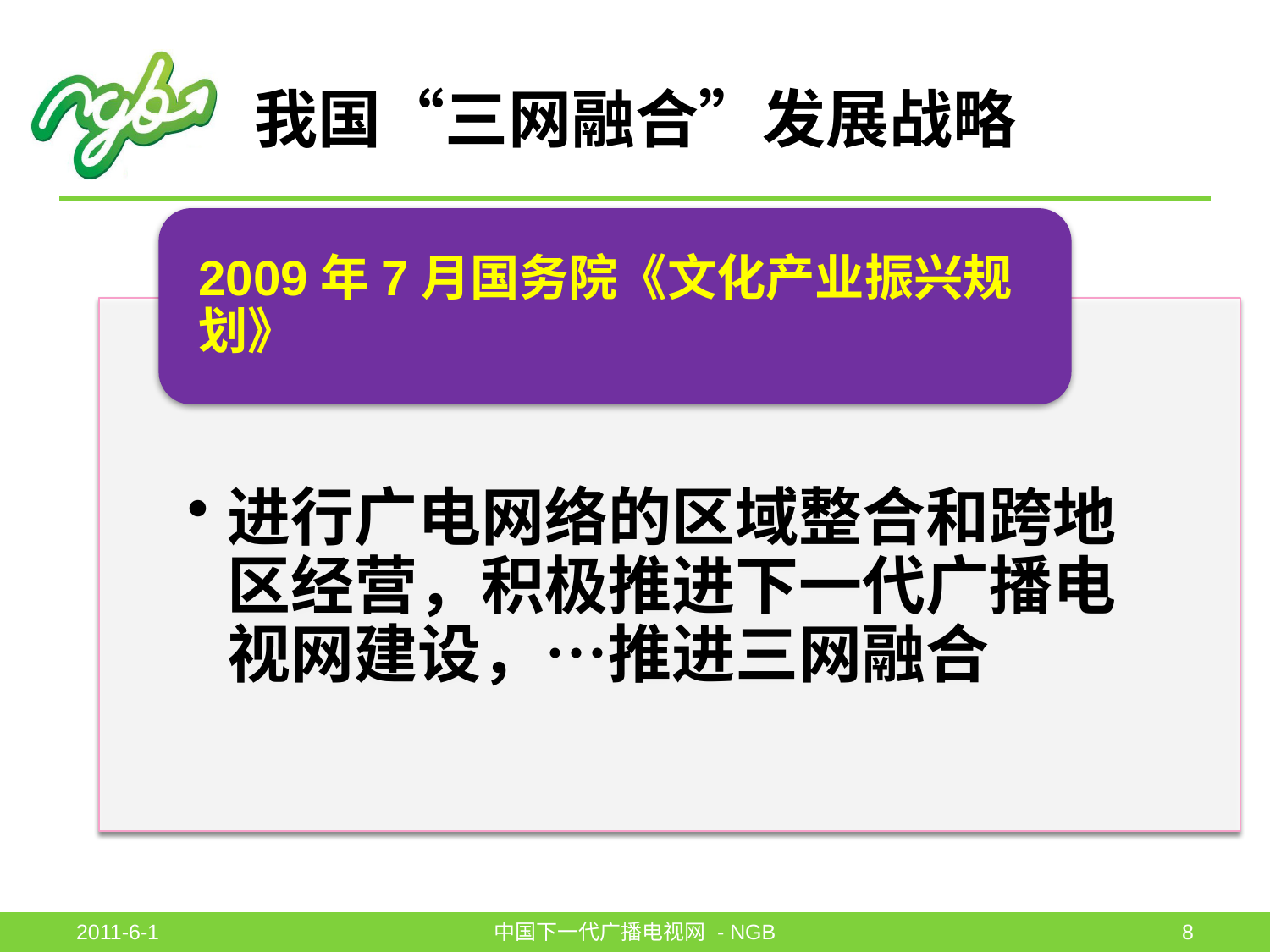

# 我国“三网融合”发展战略
进行广电网络的区域整合和跨地区经营，积极推进下一代广播电视网建设，…推进三网融合
2009年7月国务院《文化产业振兴规划》
2011-6-1
中国下一代广播电视网 - NGB
8